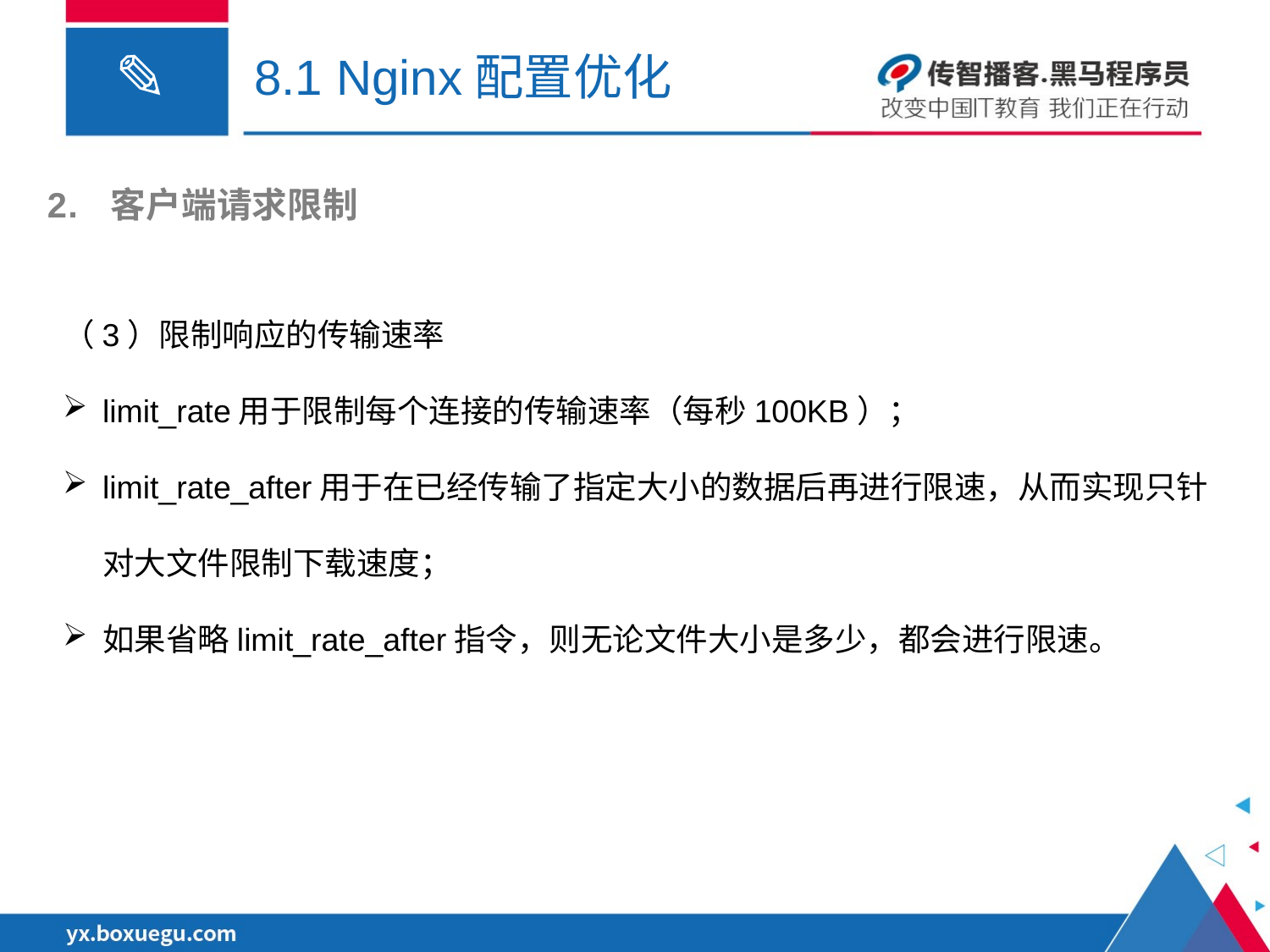

# 8.1 Nginx配置优化
客户端请求限制
（3）限制响应的传输速率
limit_rate用于限制每个连接的传输速率（每秒100KB）；
limit_rate_after用于在已经传输了指定大小的数据后再进行限速，从而实现只针对大文件限制下载速度；
如果省略limit_rate_after指令，则无论文件大小是多少，都会进行限速。